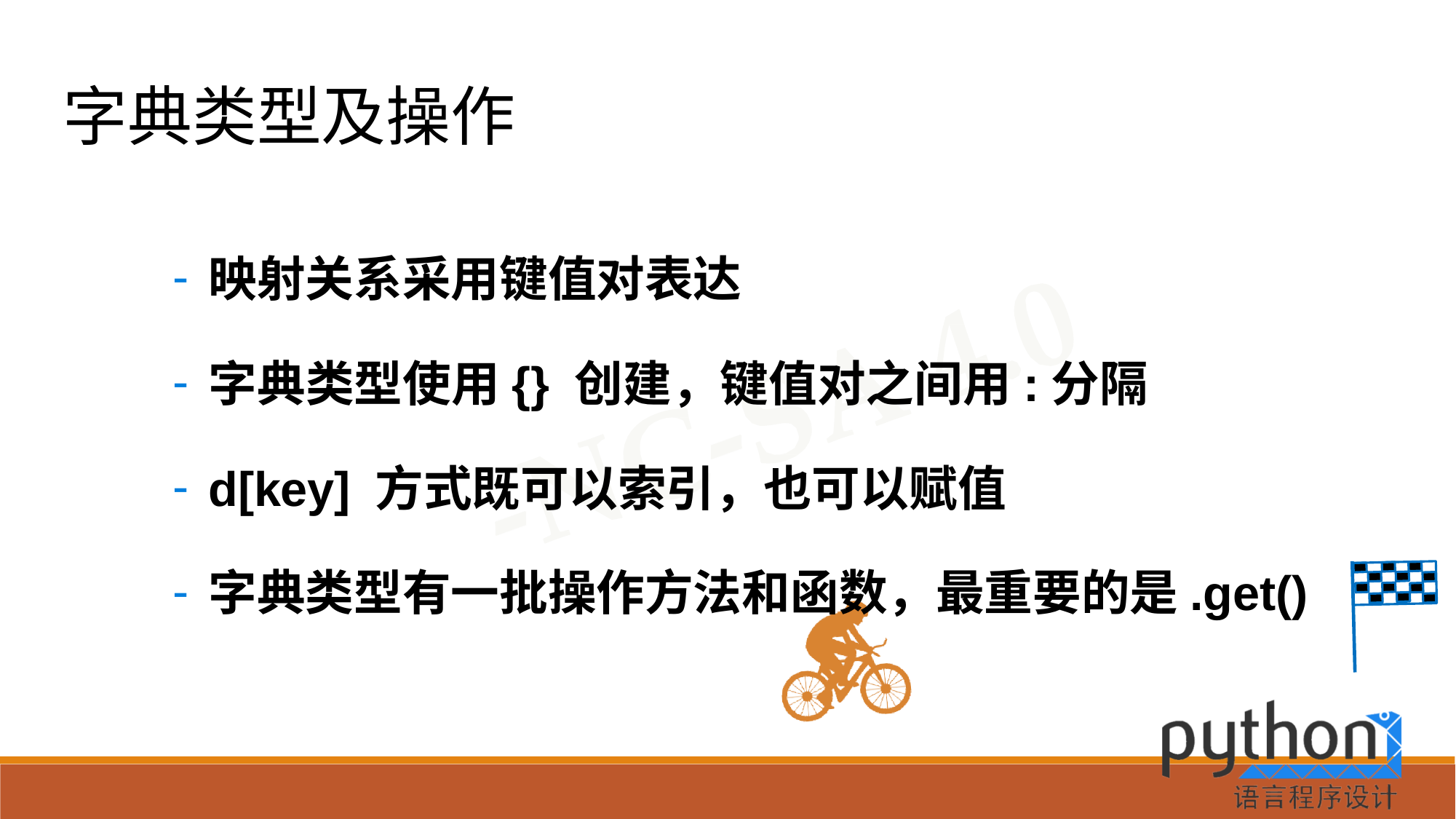

字典类型及操作
映射关系采用键值对表达
字典类型使用{} 创建，键值对之间用:分隔
d[key] 方式既可以索引，也可以赋值
字典类型有一批操作方法和函数，最重要的是.get()